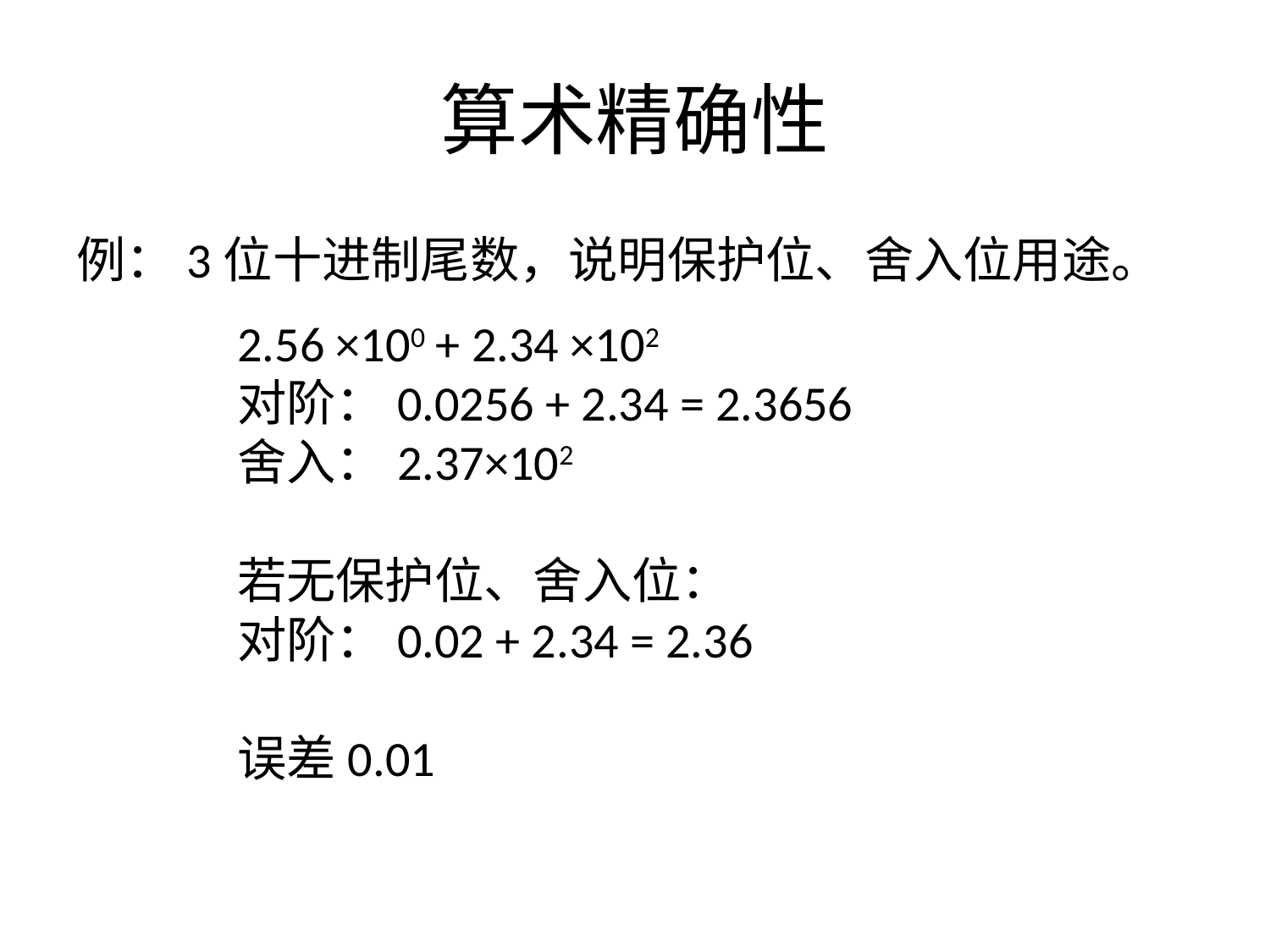

# 算术精确性
例：3位十进制尾数，说明保护位、舍入位用途。
2.56 ×100 + 2.34 ×102
对阶：0.0256 + 2.34 = 2.3656
舍入：2.37×102

若无保护位、舍入位：
对阶：0.02 + 2.34 = 2.36

误差0.01